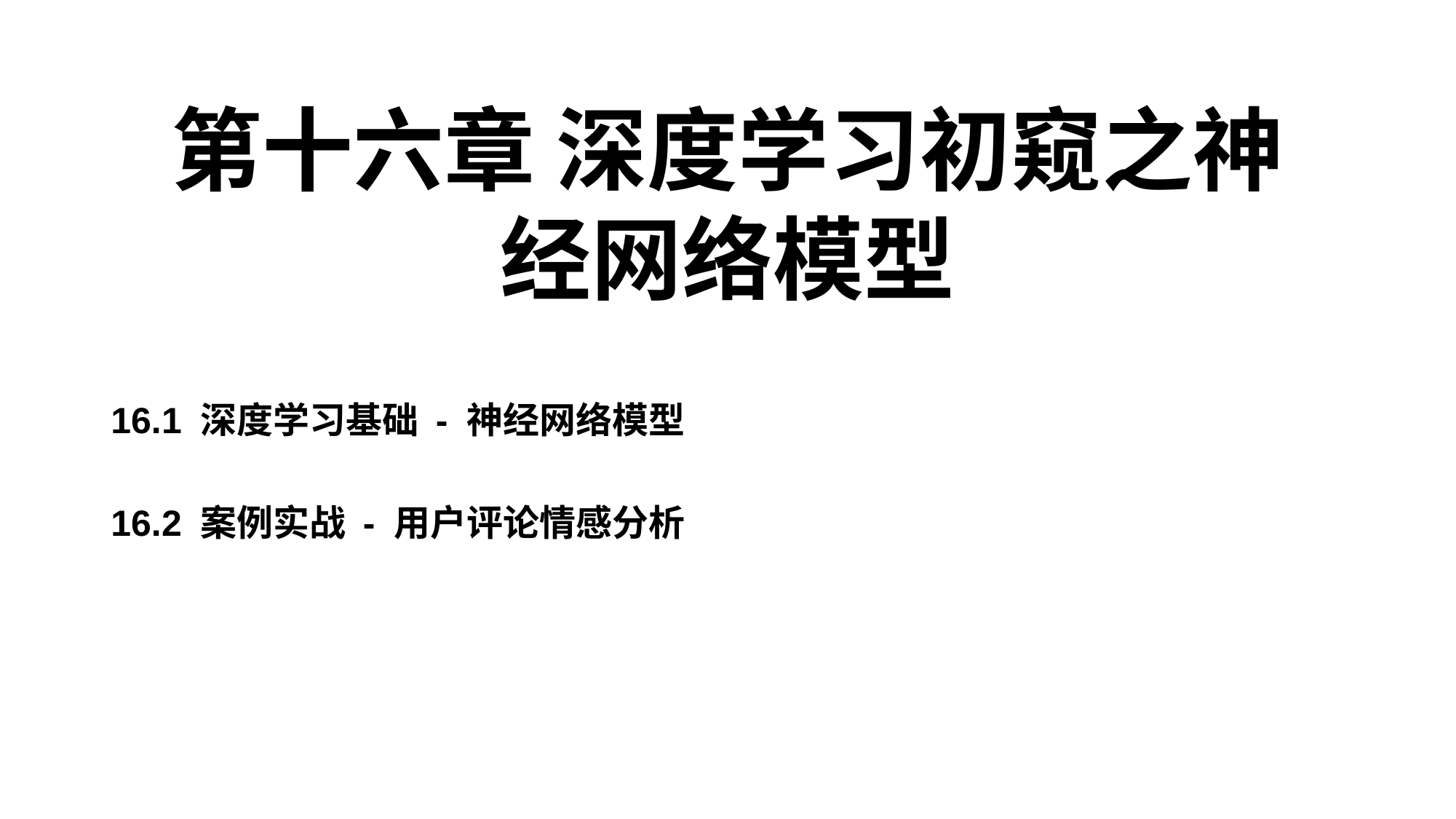

第十六章 深度学习初窥之神
经网络模型
16.1 深度学习基础 - 神经网络模型
16.2 案例实战 - 用户评论情感分析